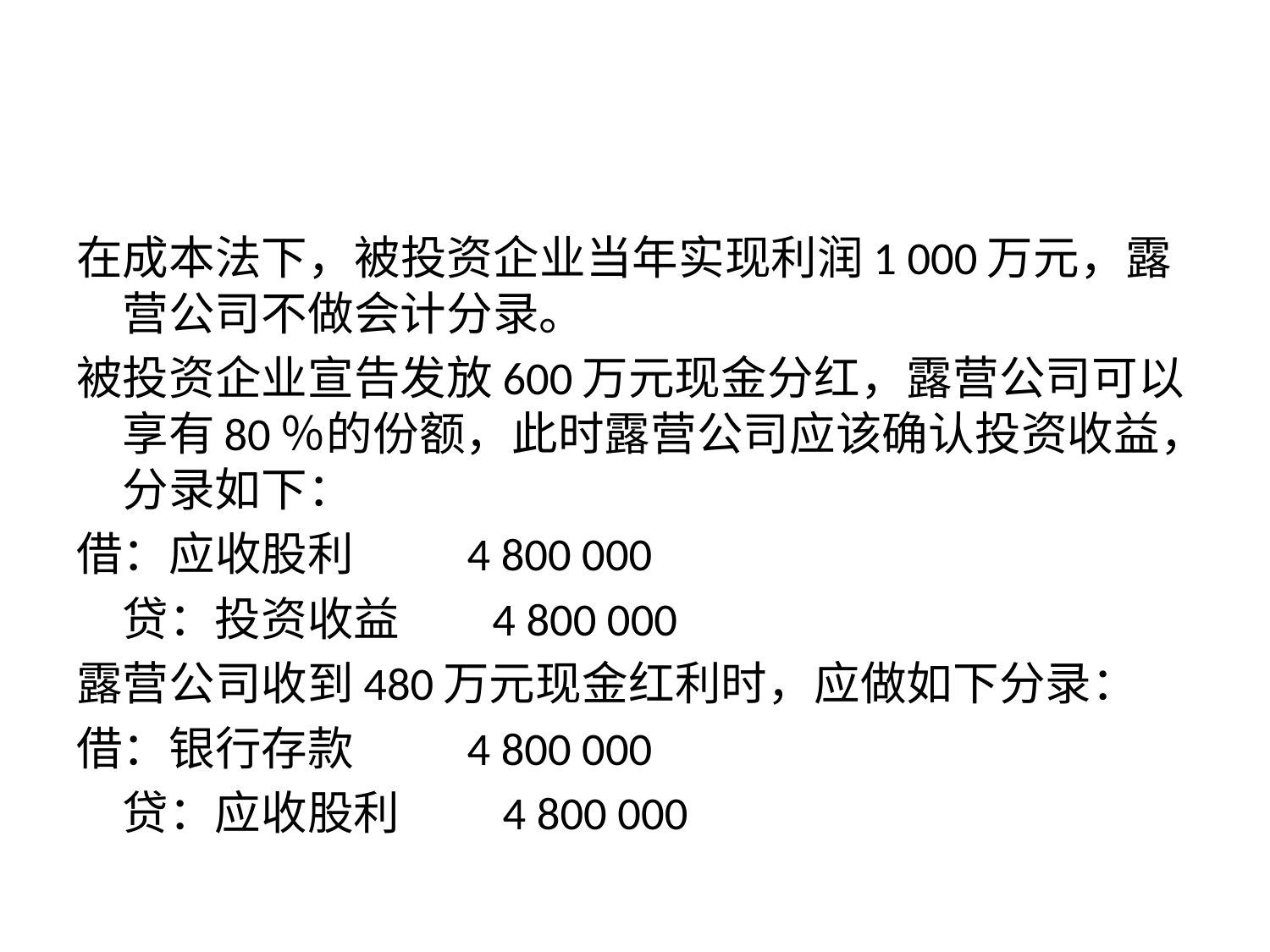

#
在成本法下，被投资企业当年实现利润1 000万元，露营公司不做会计分录。
被投资企业宣告发放600万元现金分红，露营公司可以享有80％的份额，此时露营公司应该确认投资收益，分录如下：
借：应收股利          4 800 000
	贷：投资收益        4 800 000
露营公司收到480万元现金红利时，应做如下分录：
借：银行存款          4 800 000
	贷：应收股利         4 800 000